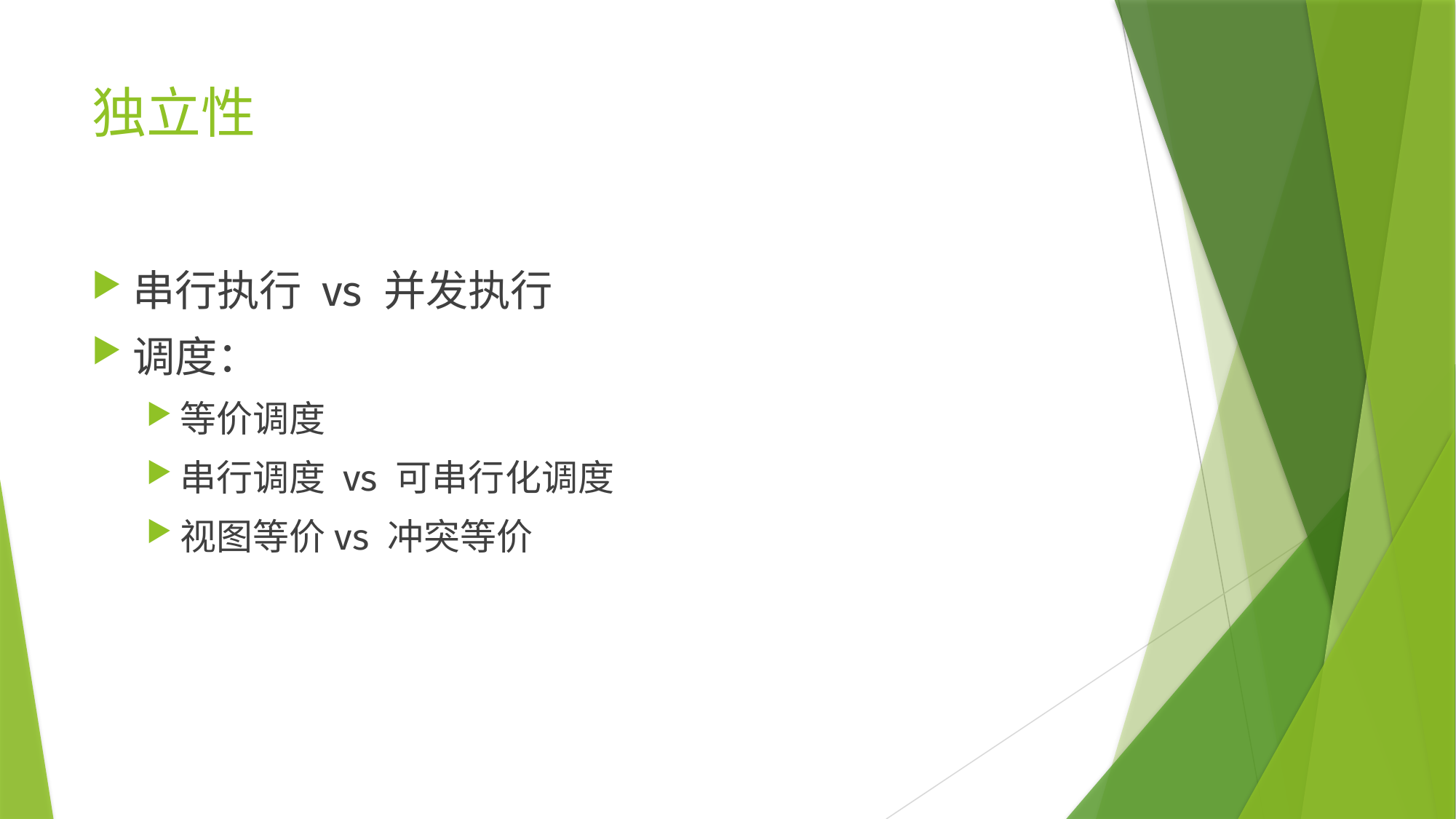

# 独立性
串行执行 vs 并发执行
调度：
等价调度
串行调度 vs 可串行化调度
视图等价vs 冲突等价